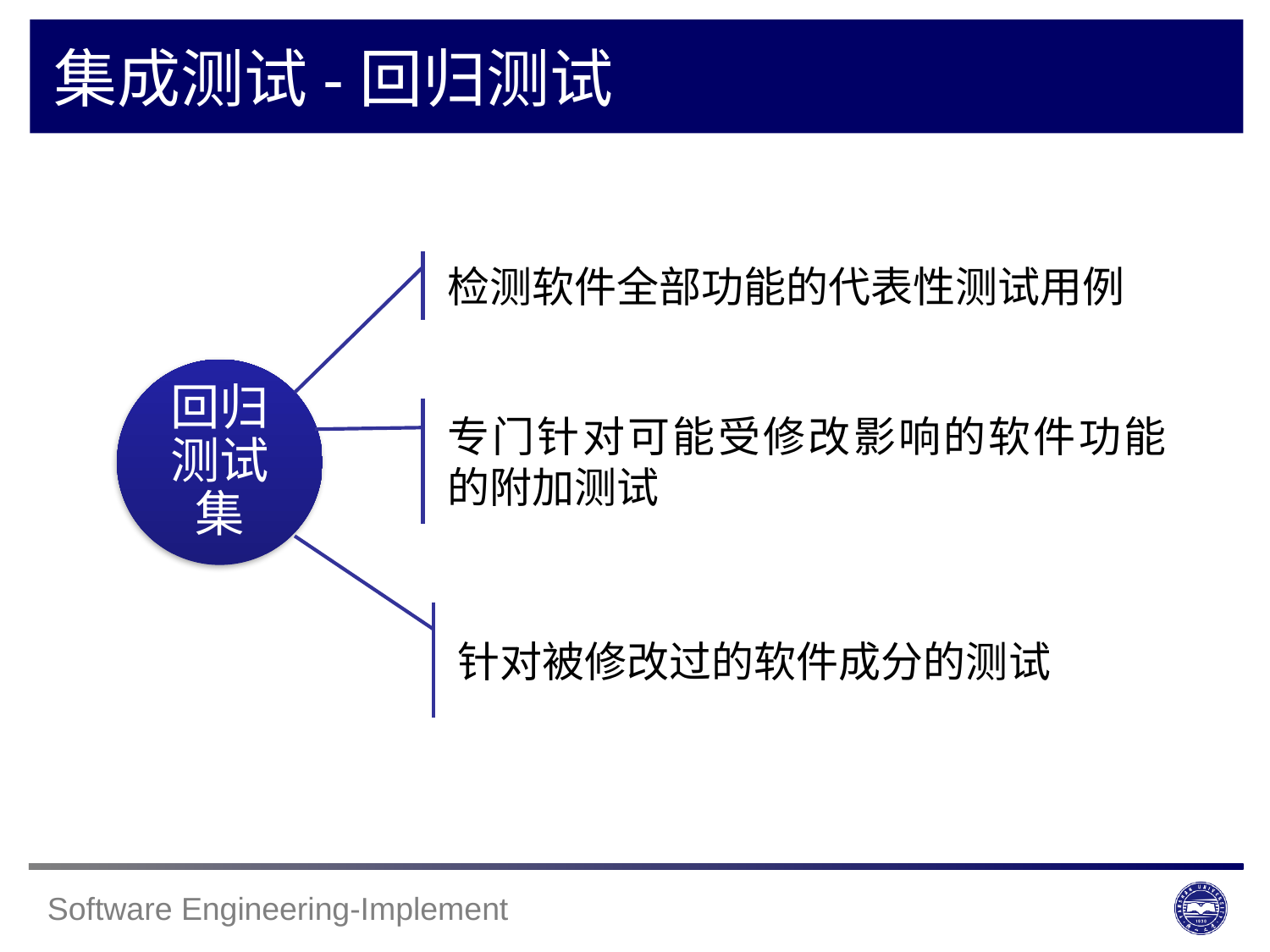

集成测试-回归测试
检测软件全部功能的代表性测试用例

回归测试集
专门针对可能受修改影响的软件功能的附加测试
针对被修改过的软件成分的测试